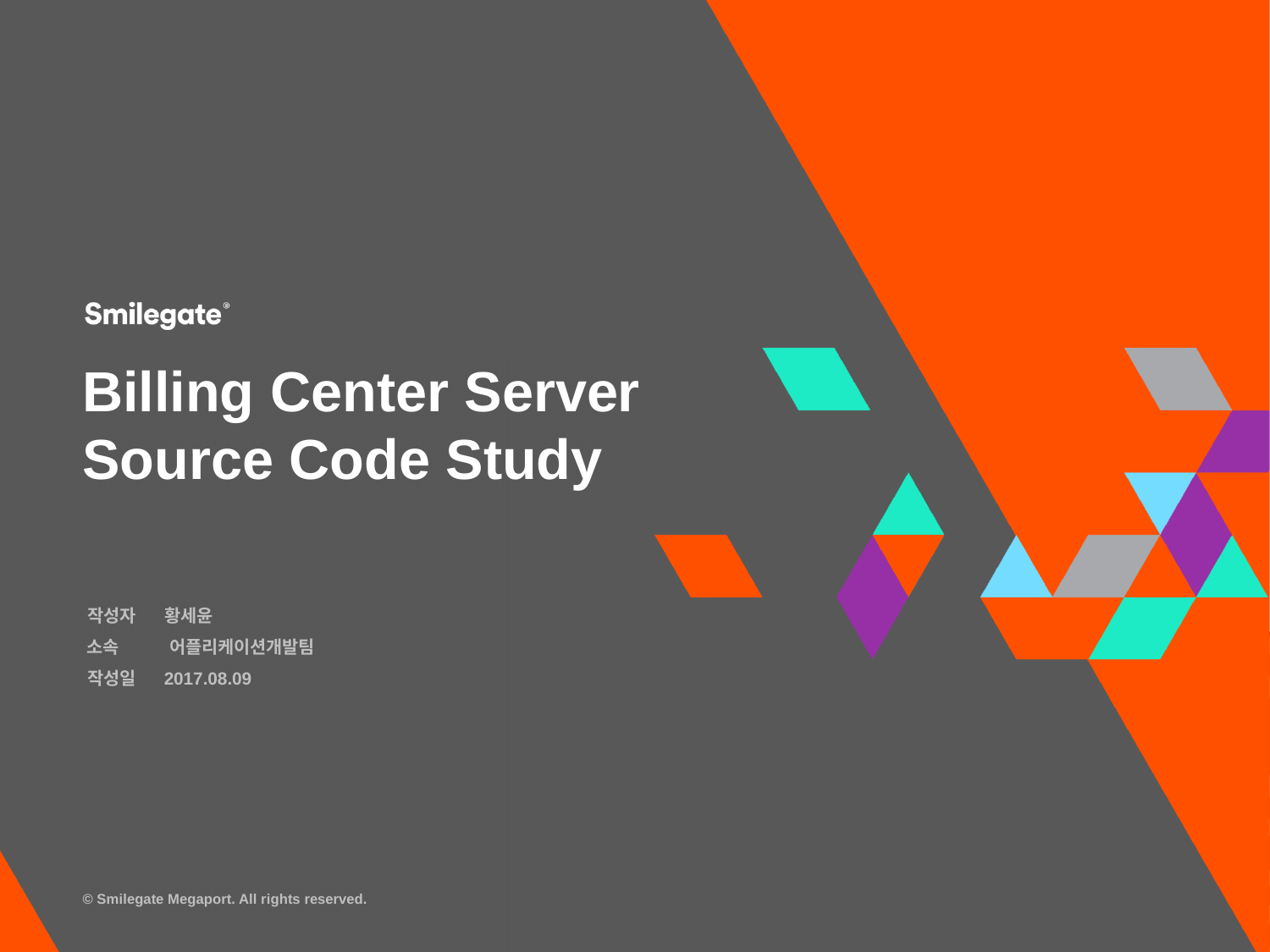

Billing Center Server
Source Code Study
황세윤
작성자
어플리케이션개발팀
소속
2017.08.09
작성일